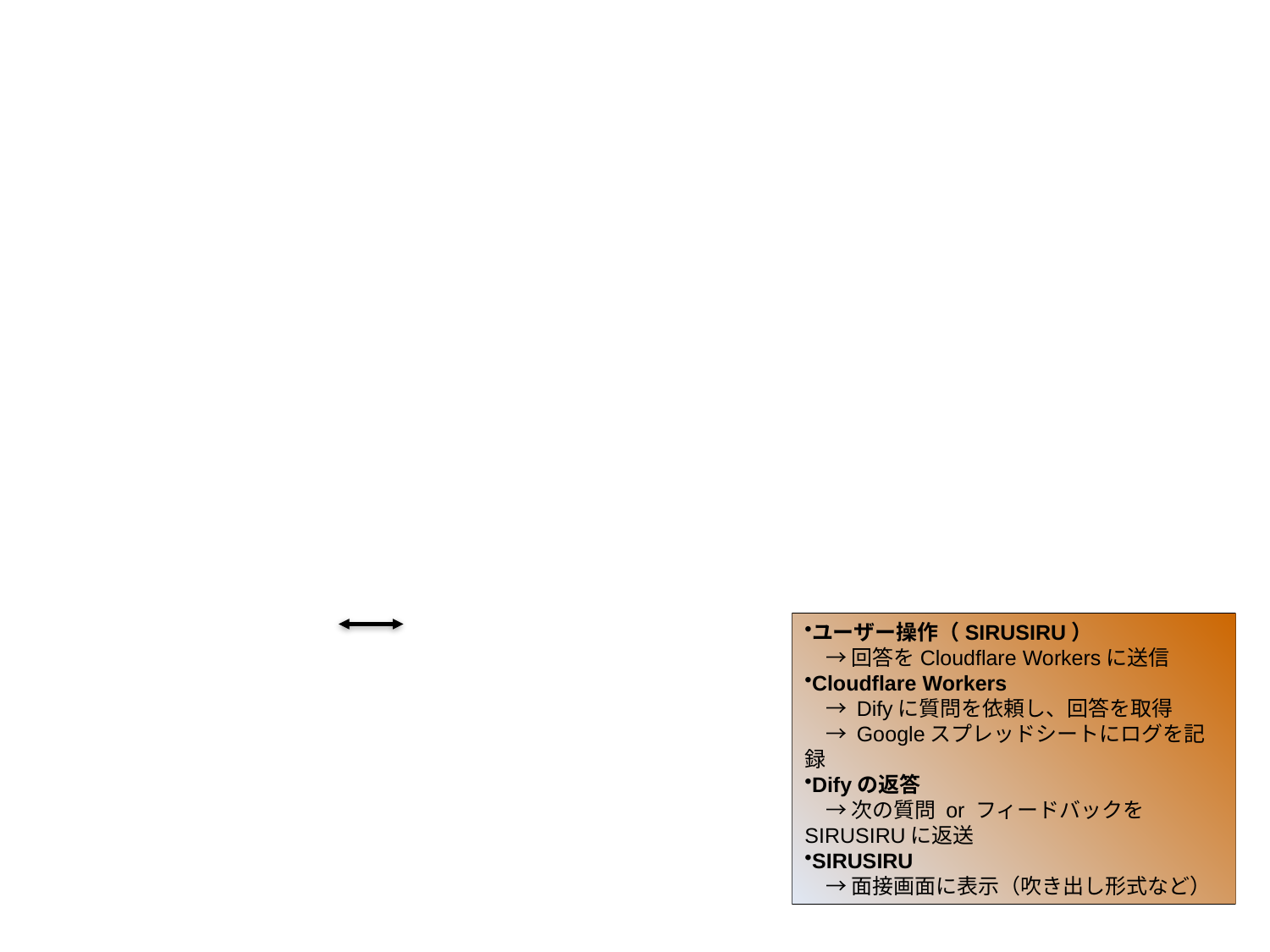

#
ユーザー操作（SIRUSIRU）
　→ 回答をCloudflare Workersに送信
Cloudflare Workers
　→ Difyに質問を依頼し、回答を取得
　→ Googleスプレッドシートにログを記録
Difyの返答
　→ 次の質問 or フィードバックをSIRUSIRUに返送
SIRUSIRU
　→ 面接画面に表示（吹き出し形式など）